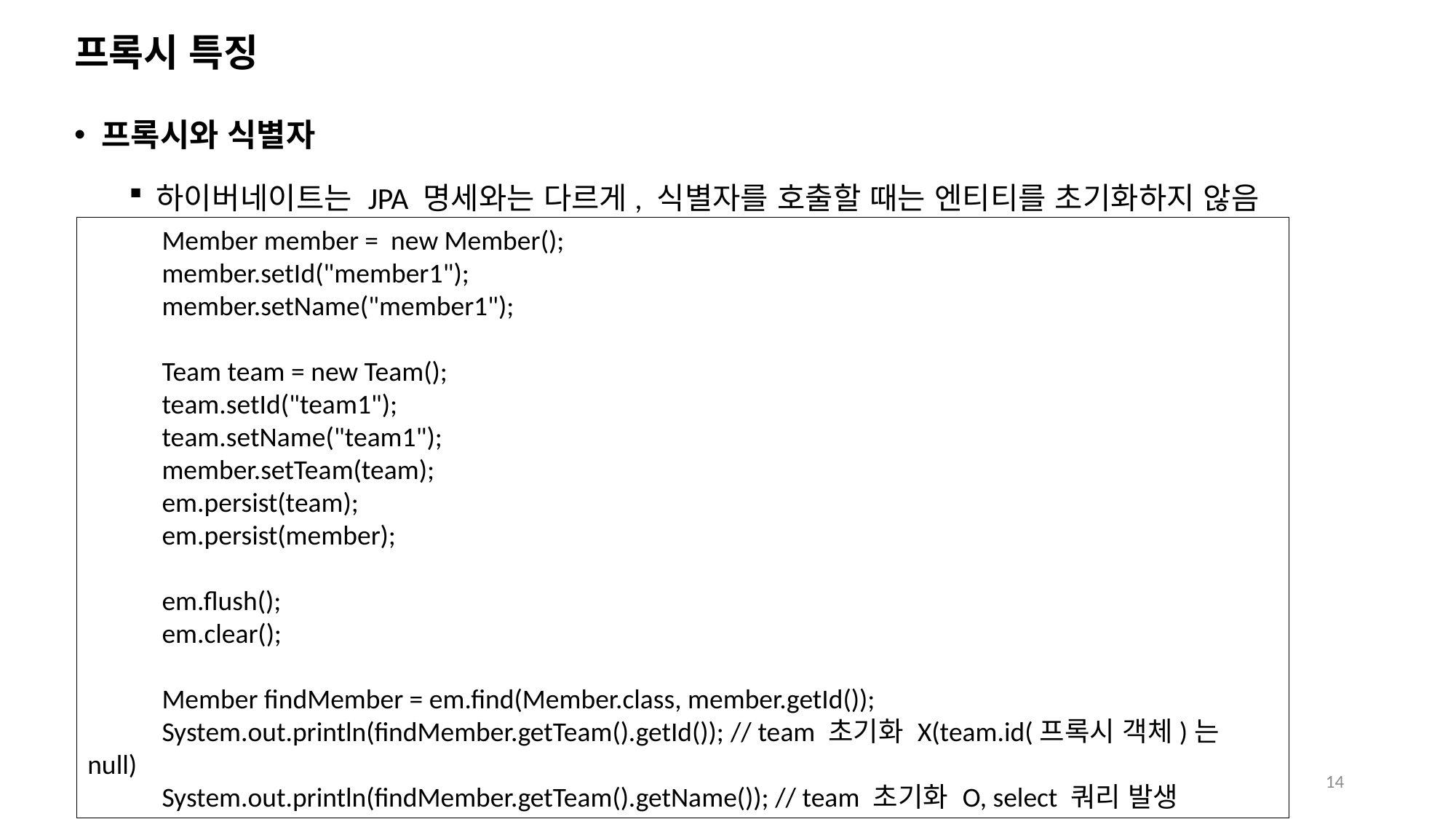

# 프록시 특징
프록시와 식별자
하이버네이트는 JPA 명세와는 다르게, 식별자를 호출할 때는 엔티티를 초기화하지 않음

            Member member =  new Member();
            member.setId("member1");
            member.setName("member1");

            Team team = new Team();
            team.setId("team1");
            team.setName("team1");
            member.setTeam(team);
            em.persist(team);
            em.persist(member);

            em.flush();
            em.clear();

            Member findMember = em.find(Member.class, member.getId());
            System.out.println(findMember.getTeam().getId()); // team 초기화 X(team.id(프록시 객체)는 null)
            System.out.println(findMember.getTeam().getName()); // team 초기화 O, select 쿼리 발생
14